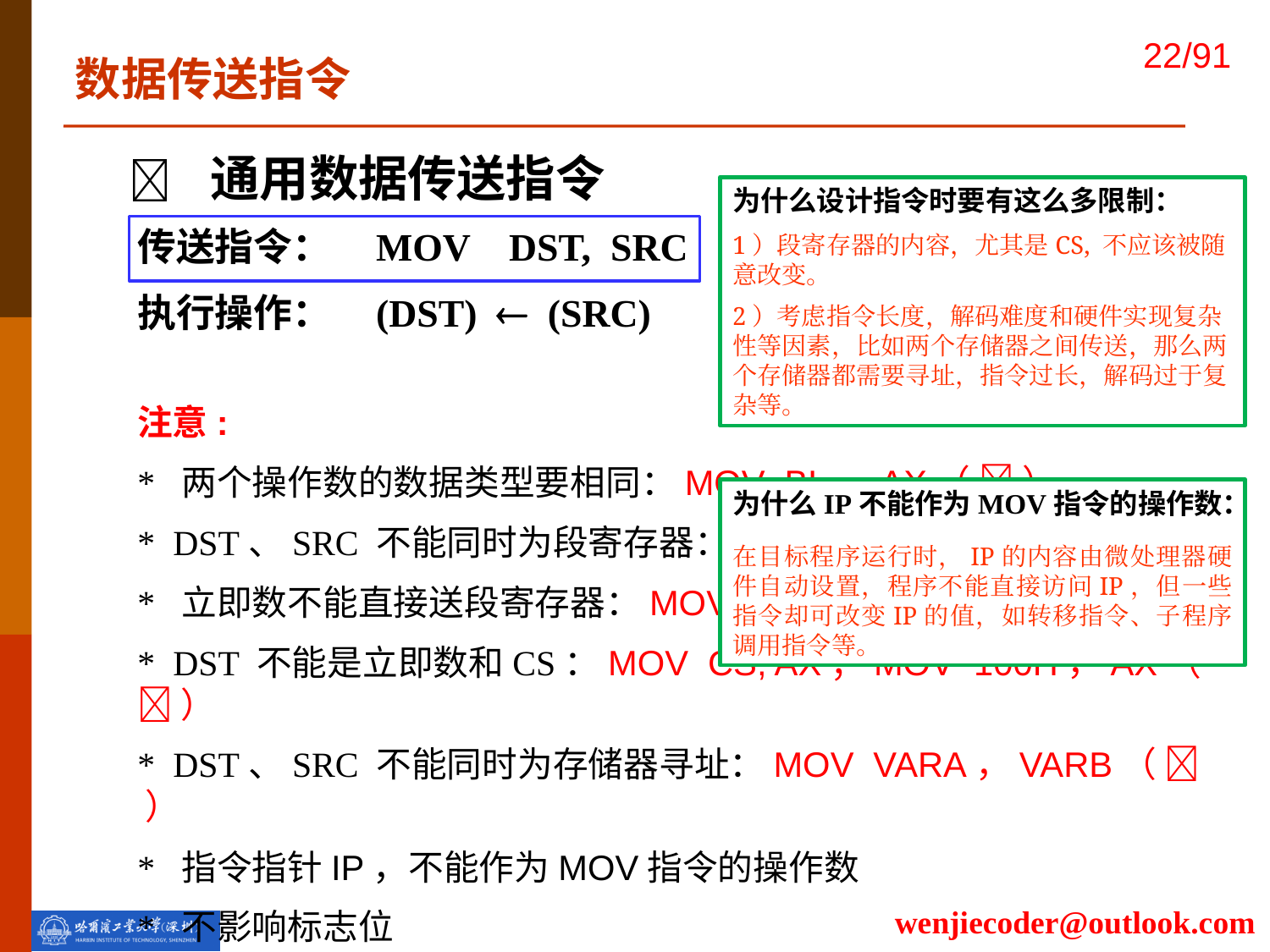

数据传送指令
•   通用数据传送指令
为什么设计指令时要有这么多限制：
1）段寄存器的内容，尤其是CS, 不应该被随意改变。
2）考虑指令长度，解码难度和硬件实现复杂性等因素，比如两个存储器之间传送，那么两个存储器都需要寻址，指令过长，解码过于复杂等。
传送指令：    MOV    DST,  SRC
执行操作：    (DST)  ←  (SRC)

注意:
*  两个操作数的数据类型要相同：MOV  BL，AX（ × ）
*  DST、SRC 不能同时为段寄存器：MOV  DS, ES （ × ）
*  立即数不能直接送段寄存器：MOV  DS, 2000H （ × ）
*  DST 不能是立即数和CS：MOV  CS, AX；MOV  100H，AX（ × ）
*  DST、SRC 不能同时为存储器寻址：MOV  VARA，VARB（ × ）
*  指令指针IP，不能作为MOV指令的操作数
*  不影响标志位

为什么IP不能作为MOV指令的操作数：
在目标程序运行时，IP的内容由微处理器硬件自动设置，程序不能直接访问IP，但一些指令却可改变IP的值，如转移指令、子程序调用指令等。